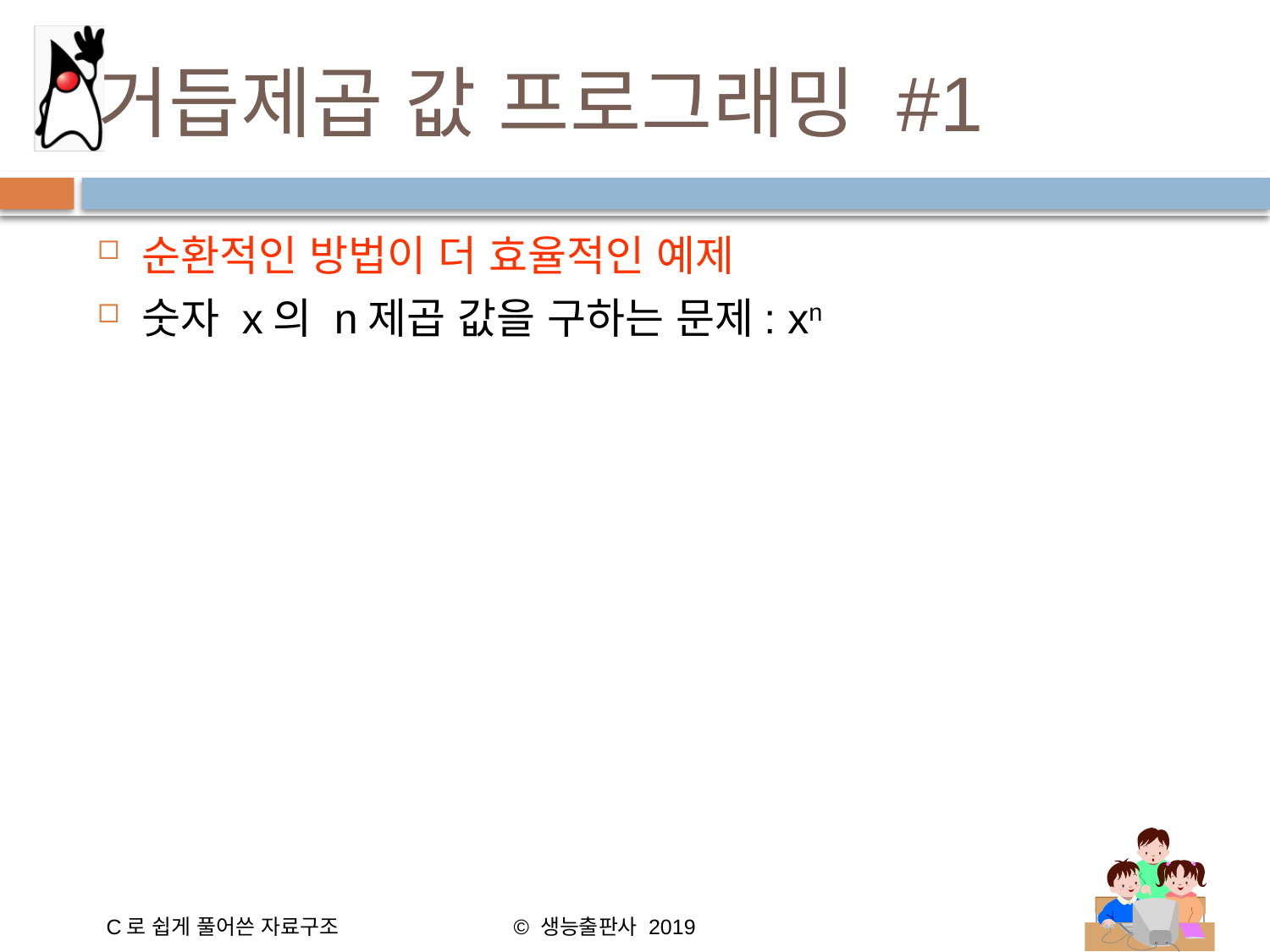

# 거듭제곱 값 프로그래밍 #1
순환적인 방법이 더 효율적인 예제
숫자 x의 n제곱 값을 구하는 문제: xn